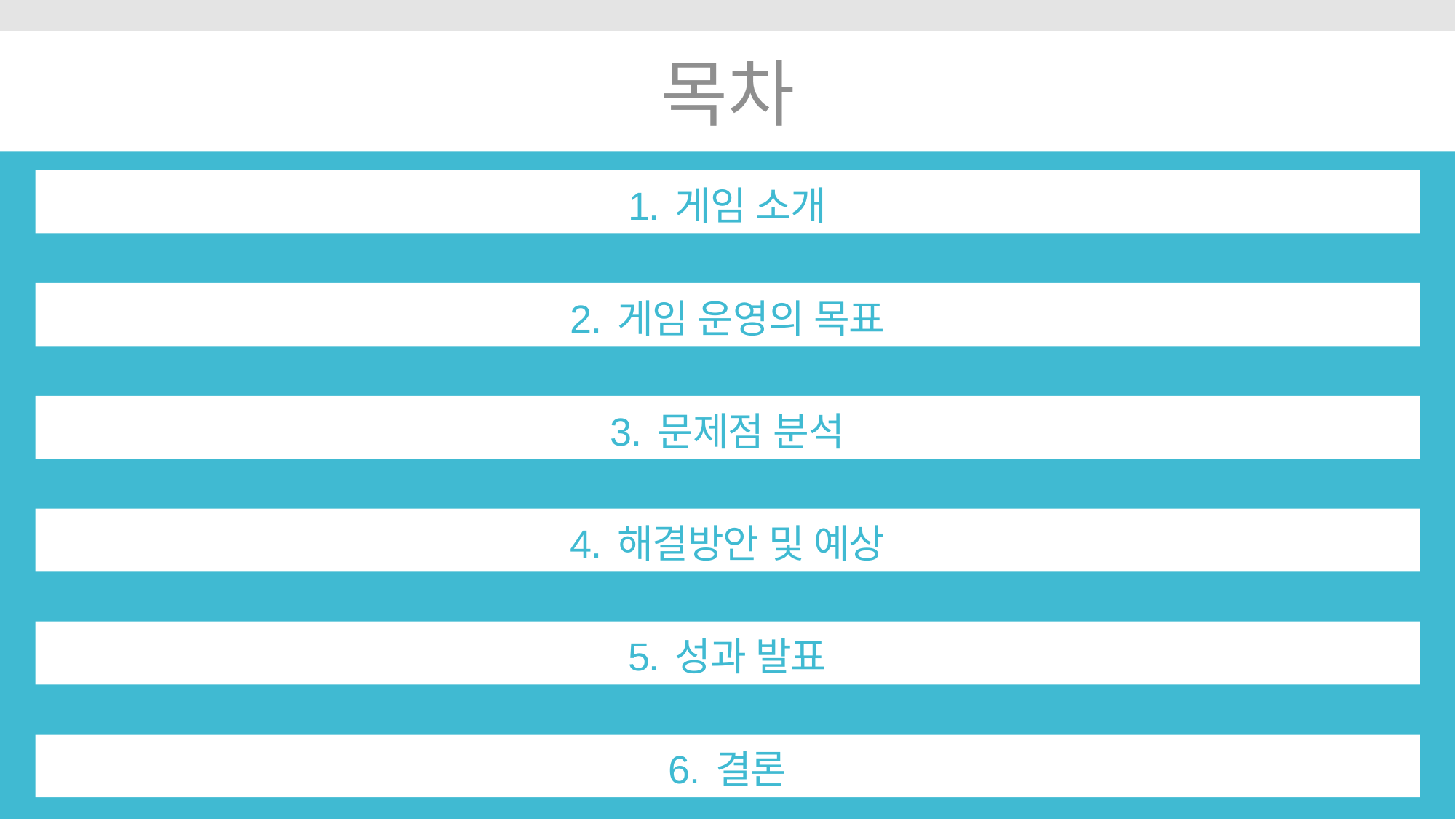

목차
1. 게임 소개
2. 게임 운영의 목표
3. 문제점 분석
4. 해결방안 및 예상
5. 성과 발표
6. 결론